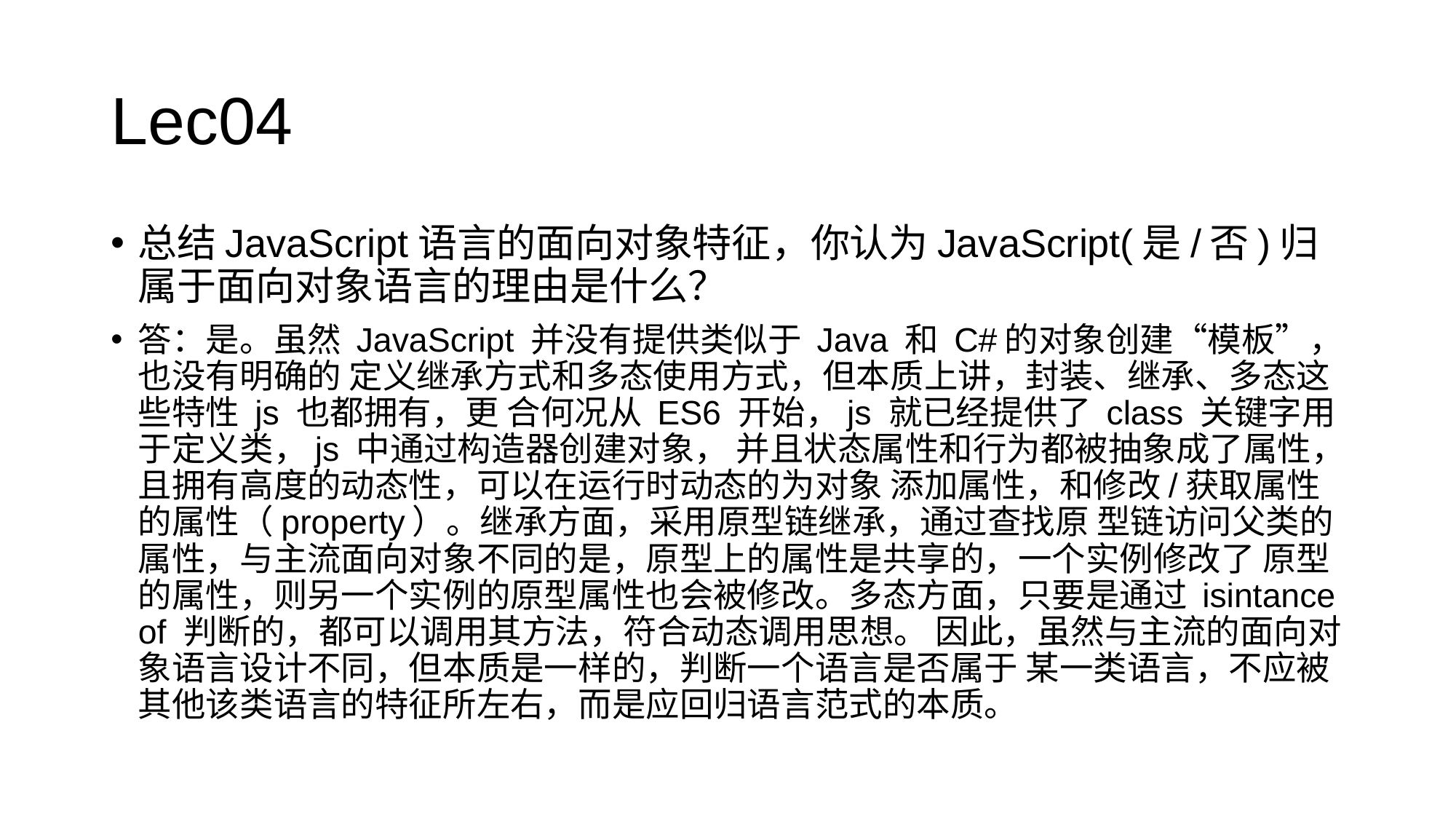

# Lec04
总结JavaScript语言的面向对象特征，你认为JavaScript(是/否)归属于面向对象语言的理由是什么？
答：是。虽然 JavaScript 并没有提供类似于 Java 和 C#的对象创建“模板”，也没有明确的 定义继承方式和多态使用方式，但本质上讲，封装、继承、多态这些特性 js 也都拥有，更 合何况从 ES6 开始，js 就已经提供了 class 关键字用于定义类，js 中通过构造器创建对象， 并且状态属性和行为都被抽象成了属性，且拥有高度的动态性，可以在运行时动态的为对象 添加属性，和修改/获取属性的属性（property）。继承方面，采用原型链继承，通过查找原 型链访问父类的属性，与主流面向对象不同的是，原型上的属性是共享的，一个实例修改了 原型的属性，则另一个实例的原型属性也会被修改。多态方面，只要是通过 isintance of 判断的，都可以调用其方法，符合动态调用思想。 因此，虽然与主流的面向对象语言设计不同，但本质是一样的，判断一个语言是否属于 某一类语言，不应被其他该类语言的特征所左右，而是应回归语言范式的本质。